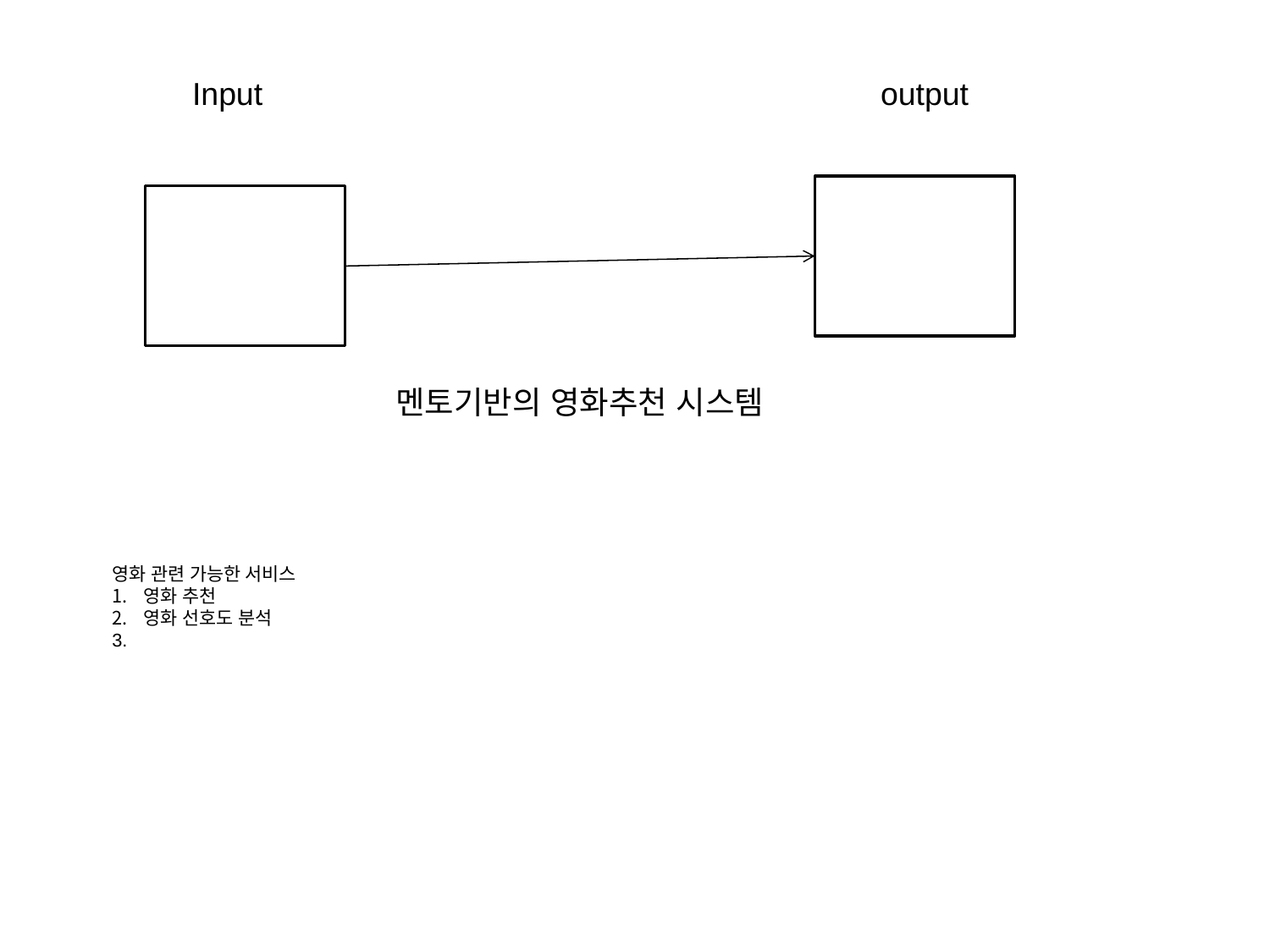

Input
output

멘토기반의 영화추천 시스템
영화 관련 가능한 서비스
영화 추천
영화 선호도 분석
3.